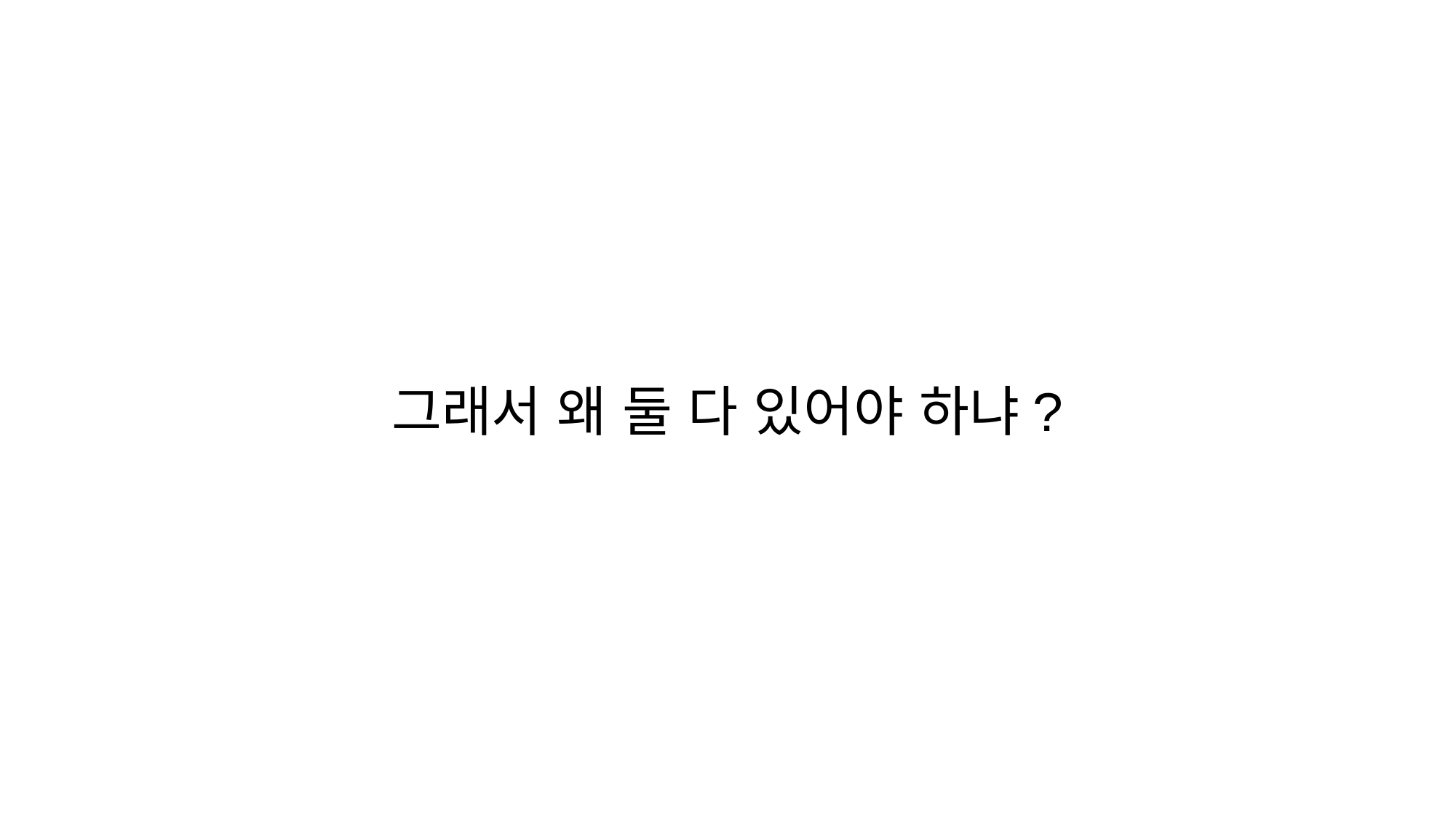

# 그래서 왜 둘 다 있어야 하냐?